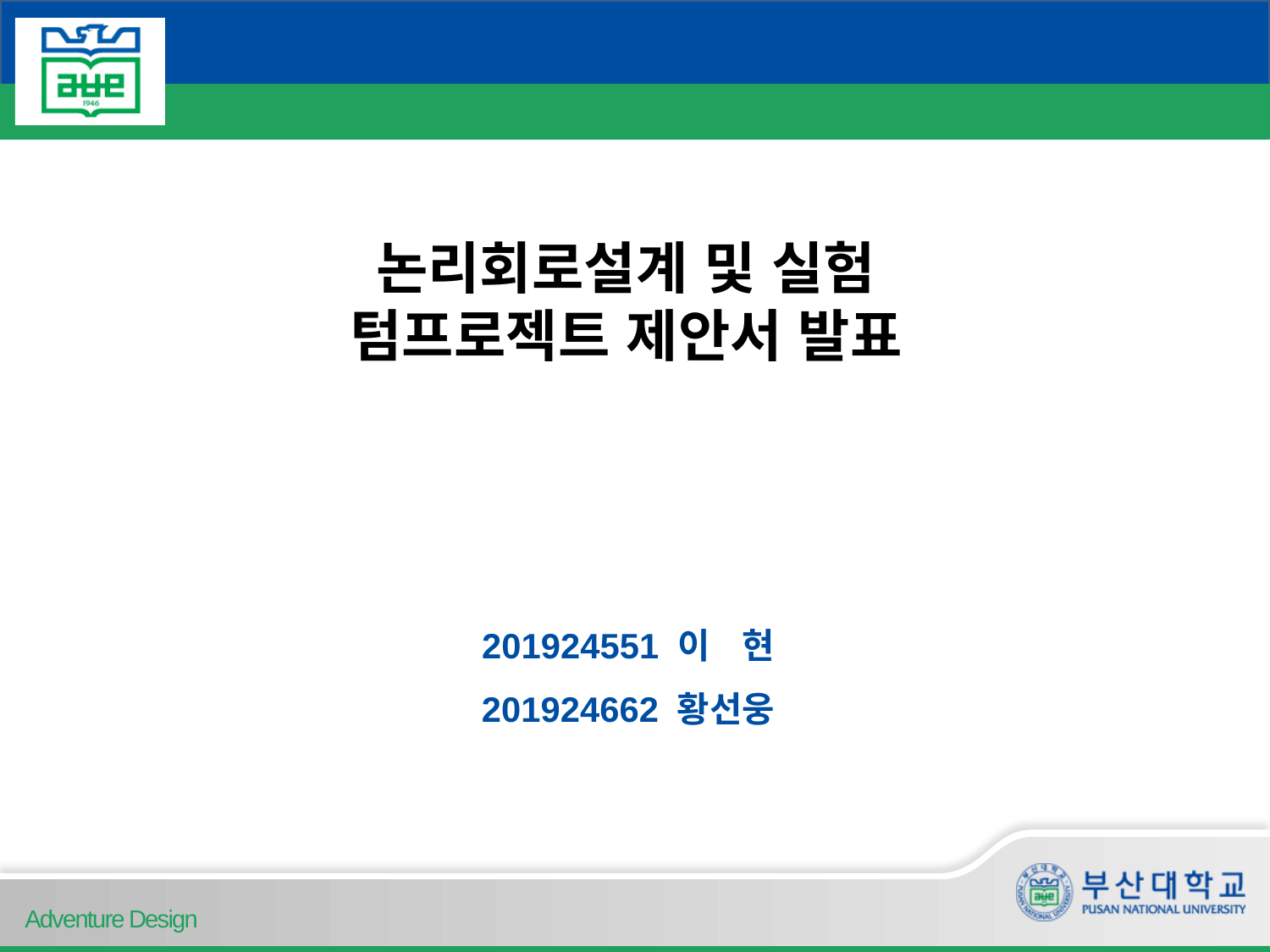

# 논리회로설계 및 실험 텀프로젝트 제안서 발표

201924551 이    현
201924662 황선웅
Adventure Design